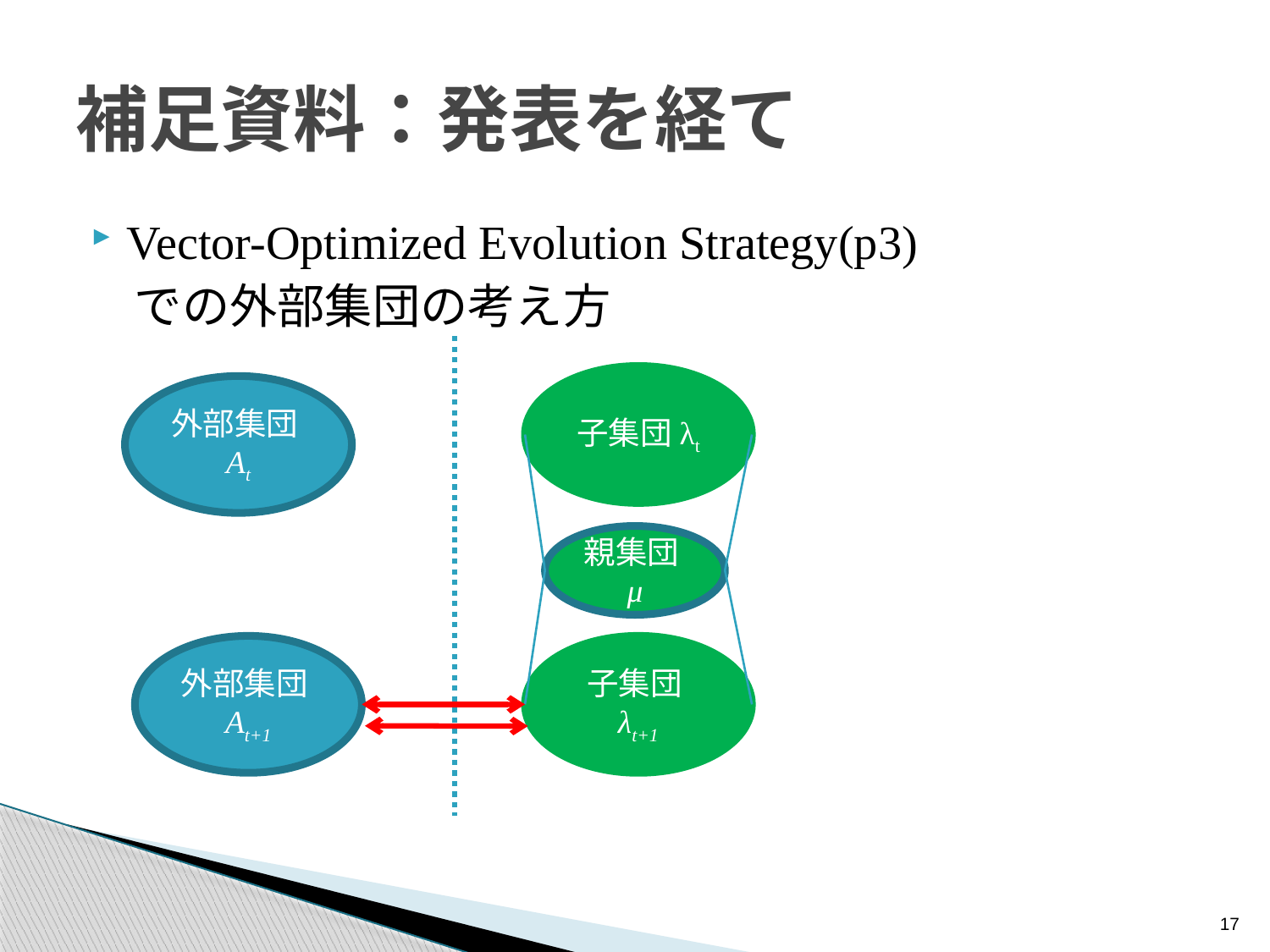

# 補足資料：発表を経て
Vector-Optimized Evolution Strategy(p3)
   での外部集団の考え方
子集団λt
外部集団At
親集団μ
外部集団At+1
子集団λt+1
17